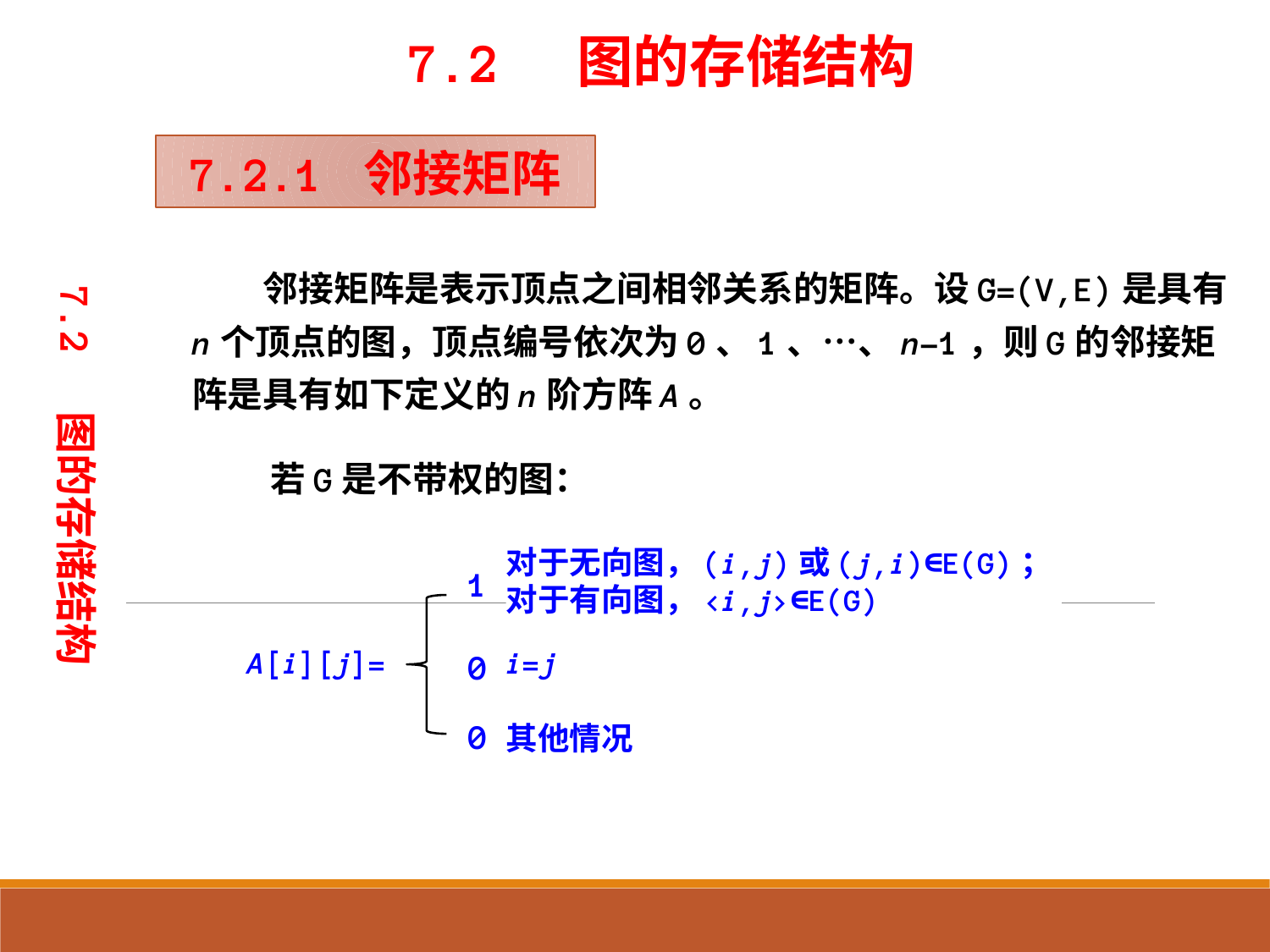

7.2  图的存储结构
7.2.1 邻接矩阵
　　邻接矩阵是表示顶点之间相邻关系的矩阵。设G=(V,E)是具有n个顶点的图，顶点编号依次为0、1、…、n-1，则G的邻接矩阵是具有如下定义的n阶方阵A。
7.2  图的存储结构

若G是不带权的图：
对于无向图，(i,j)或(j,i)∈E(G)；
对于有向图，<i,j>∈E(G)
1

0
A[i][j]=
i=j
0
其他情况